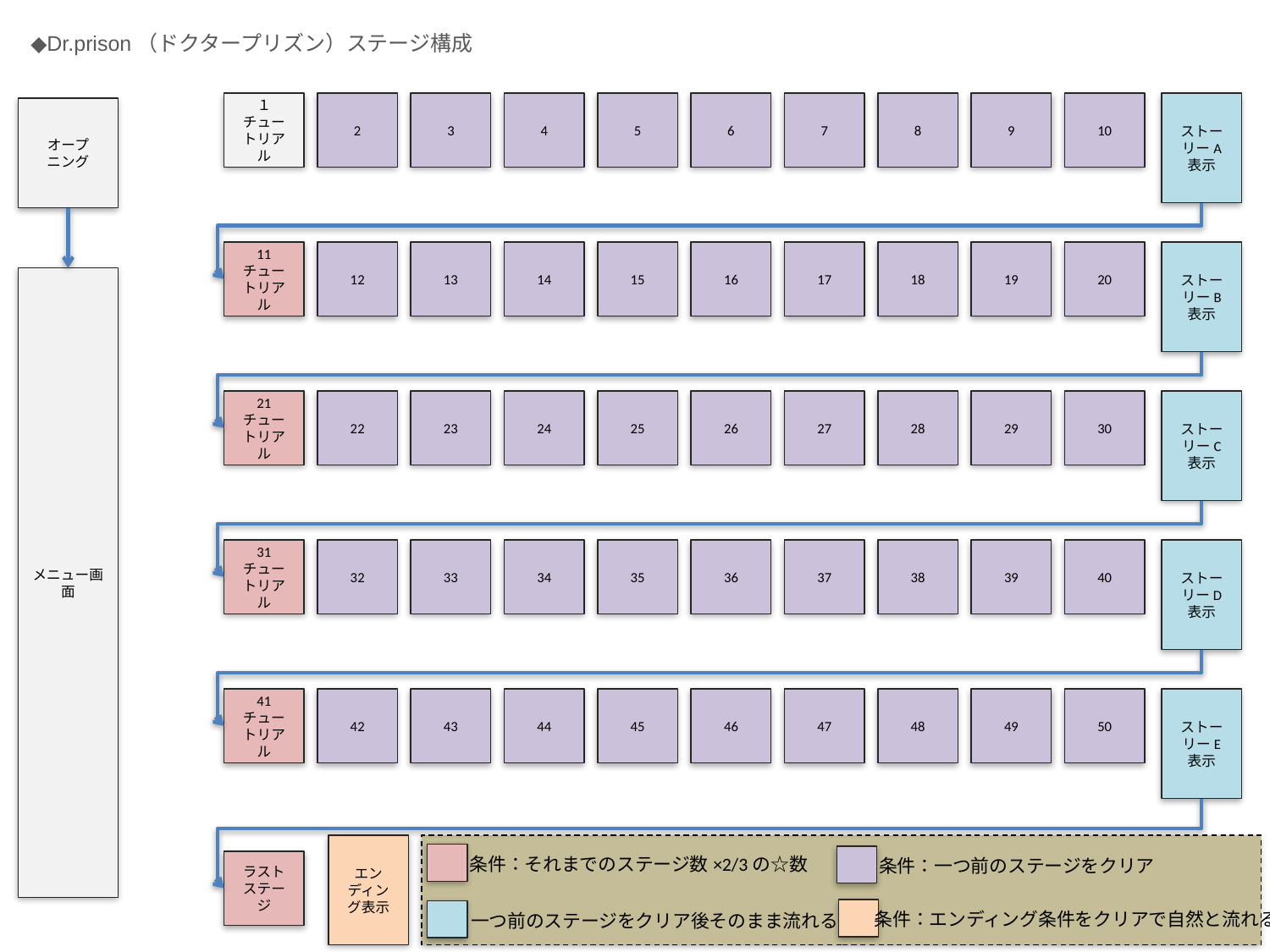

◆Dr.prison（ドクタープリズン）ステージ構成
１
チュートリアル
2
3
4
5
6
7
8
10
9
ストーリーA
表示
オープ
ニング
11
チュートリアル
12
13
14
15
16
17
18
20
19
ストーリーB
表示
メニュー画面
21
チュートリアル
22
23
24
25
26
27
28
30
29
ストーリーC
表示
31
チュートリアル
32
33
34
35
36
37
38
40
39
ストーリーD
表示
41
チュートリアル
42
43
44
45
46
47
48
50
49
ストーリーE
表示
エンディング表示

条件：それまでのステージ数×2/3の☆数

条件：一つ前のステージをクリア
ラスト
ステージ

条件：エンディング条件をクリアで自然と流れる
一つ前のステージをクリア後そのまま流れる